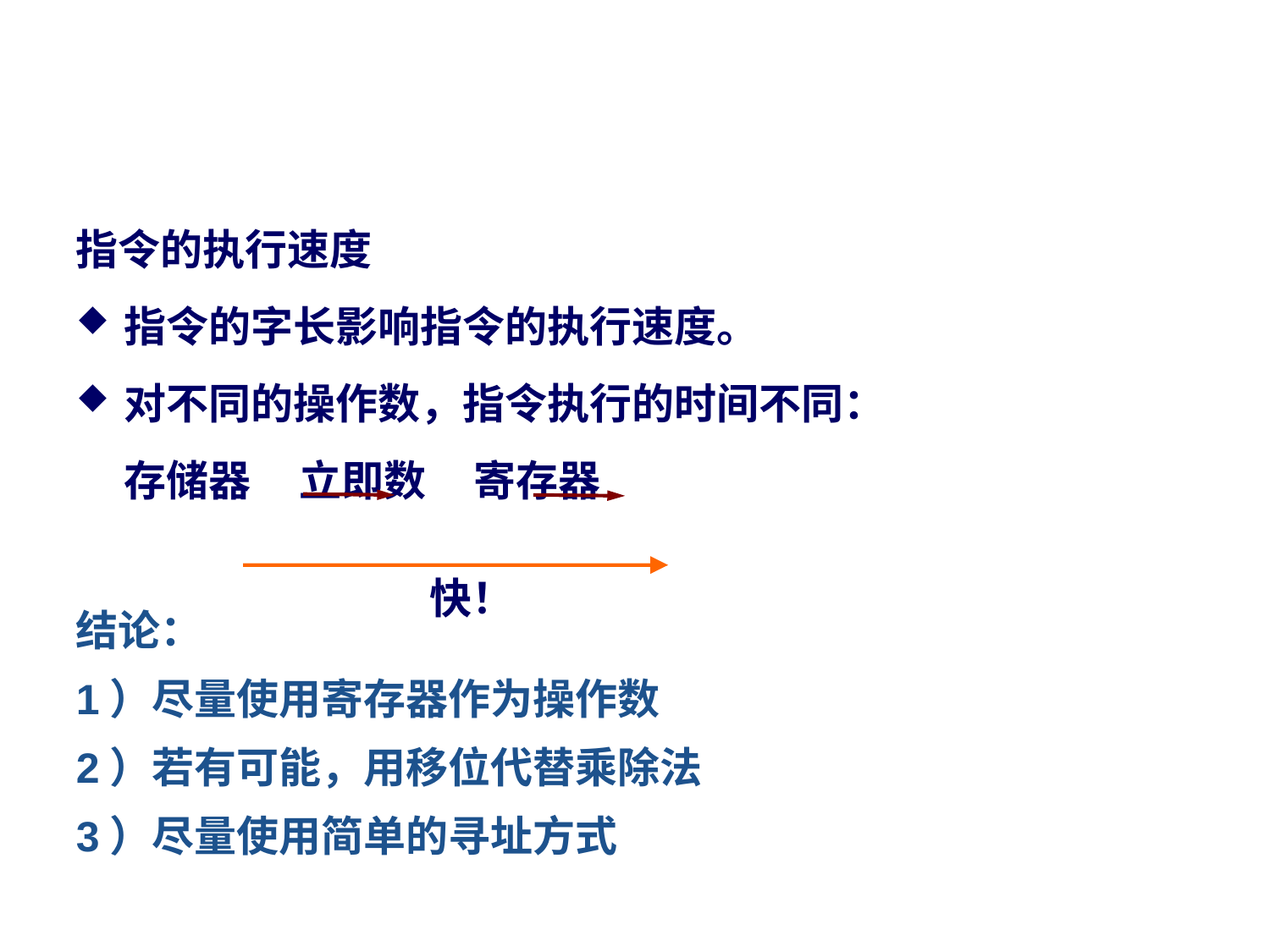

# 二、指令的执行速度
指令的执行速度
指令的字长影响指令的执行速度。
对不同的操作数，指令执行的时间不同：
    存储器     立即数     寄存器

结论：
1）尽量使用寄存器作为操作数
2）若有可能，用移位代替乘除法
3）尽量使用简单的寻址方式

快！